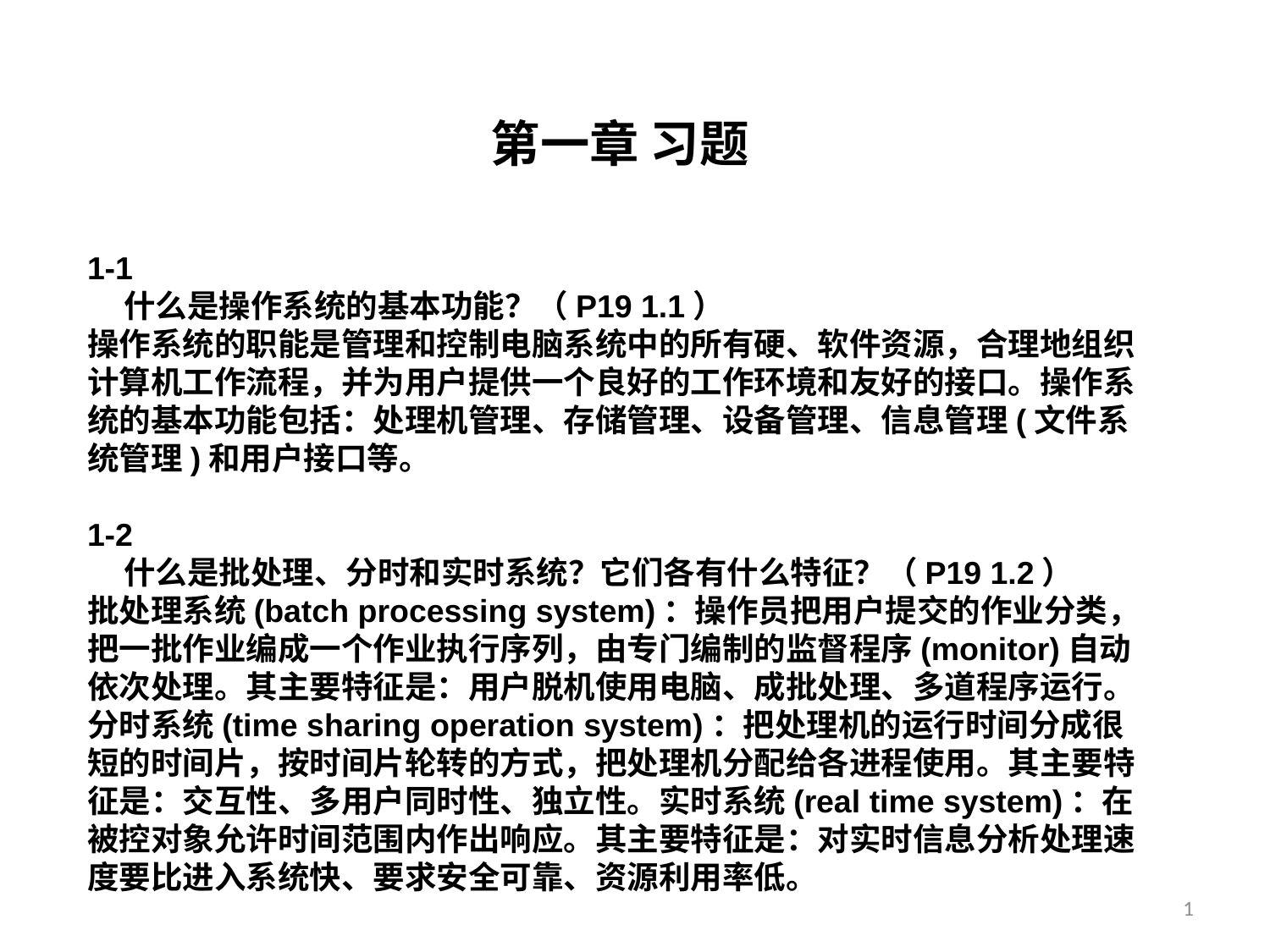

第一章 习题

1-1
    什么是操作系统的基本功能？（P19 1.1）
操作系统的职能是管理和控制电脑系统中的所有硬、软件资源，合理地组织计算机工作流程，并为用户提供一个良好的工作环境和友好的接口。操作系统的基本功能包括：处理机管理、存储管理、设备管理、信息管理(文件系统管理)和用户接口等。

1-2
    什么是批处理、分时和实时系统？它们各有什么特征？（P19 1.2）
批处理系统(batch processing system)：操作员把用户提交的作业分类，把一批作业编成一个作业执行序列，由专门编制的监督程序(monitor)自动依次处理。其主要特征是：用户脱机使用电脑、成批处理、多道程序运行。分时系统(time sharing operation system)：把处理机的运行时间分成很短的时间片，按时间片轮转的方式，把处理机分配给各进程使用。其主要特征是：交互性、多用户同时性、独立性。实时系统(real time system)：在被控对象允许时间范围内作出响应。其主要特征是：对实时信息分析处理速度要比进入系统快、要求安全可靠、资源利用率低。

1